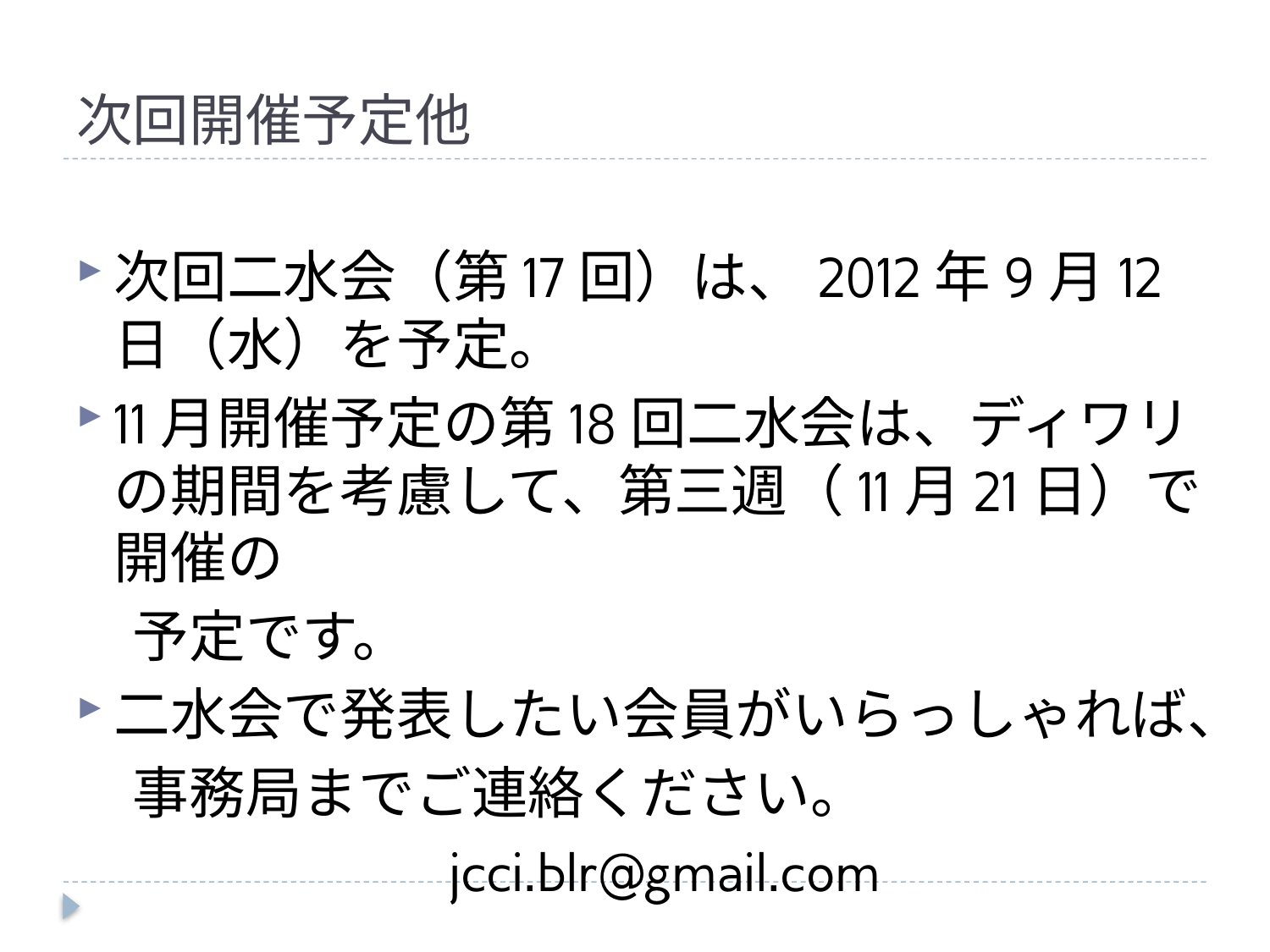

# 次回開催予定他

次回二水会（第17回）は、2012年9月12日（水）を予定。
11月開催予定の第18回二水会は、ディワリの期間を考慮して、第三週（11月21日）で開催の
　予定です。
二水会で発表したい会員がいらっしゃれば、
　事務局までご連絡ください。
                      jcci.blr@gmail.com